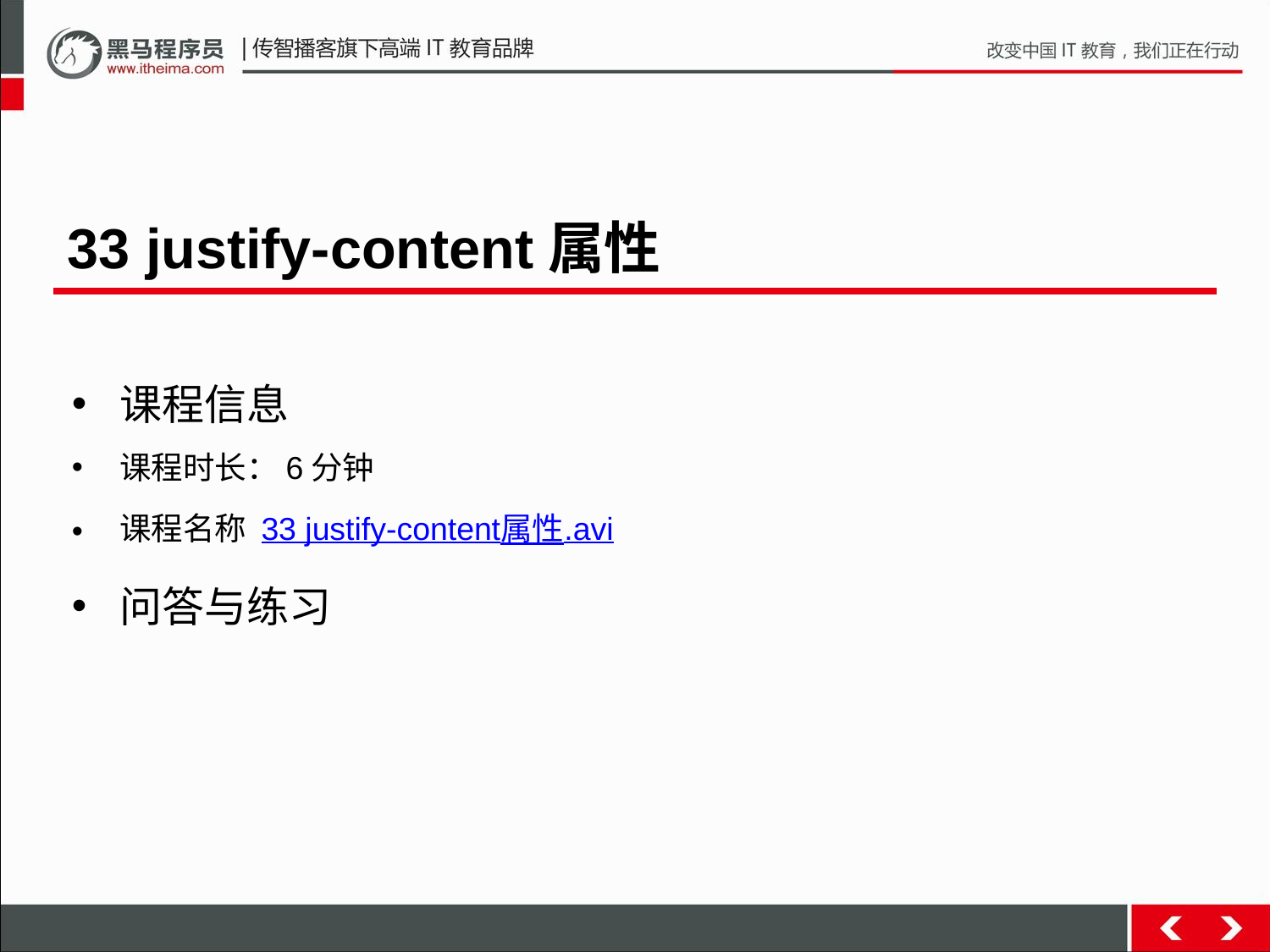

33 justify-content属性
课程信息
课程时长：6分钟
课程名称 33 justify-content属性.avi
问答与练习